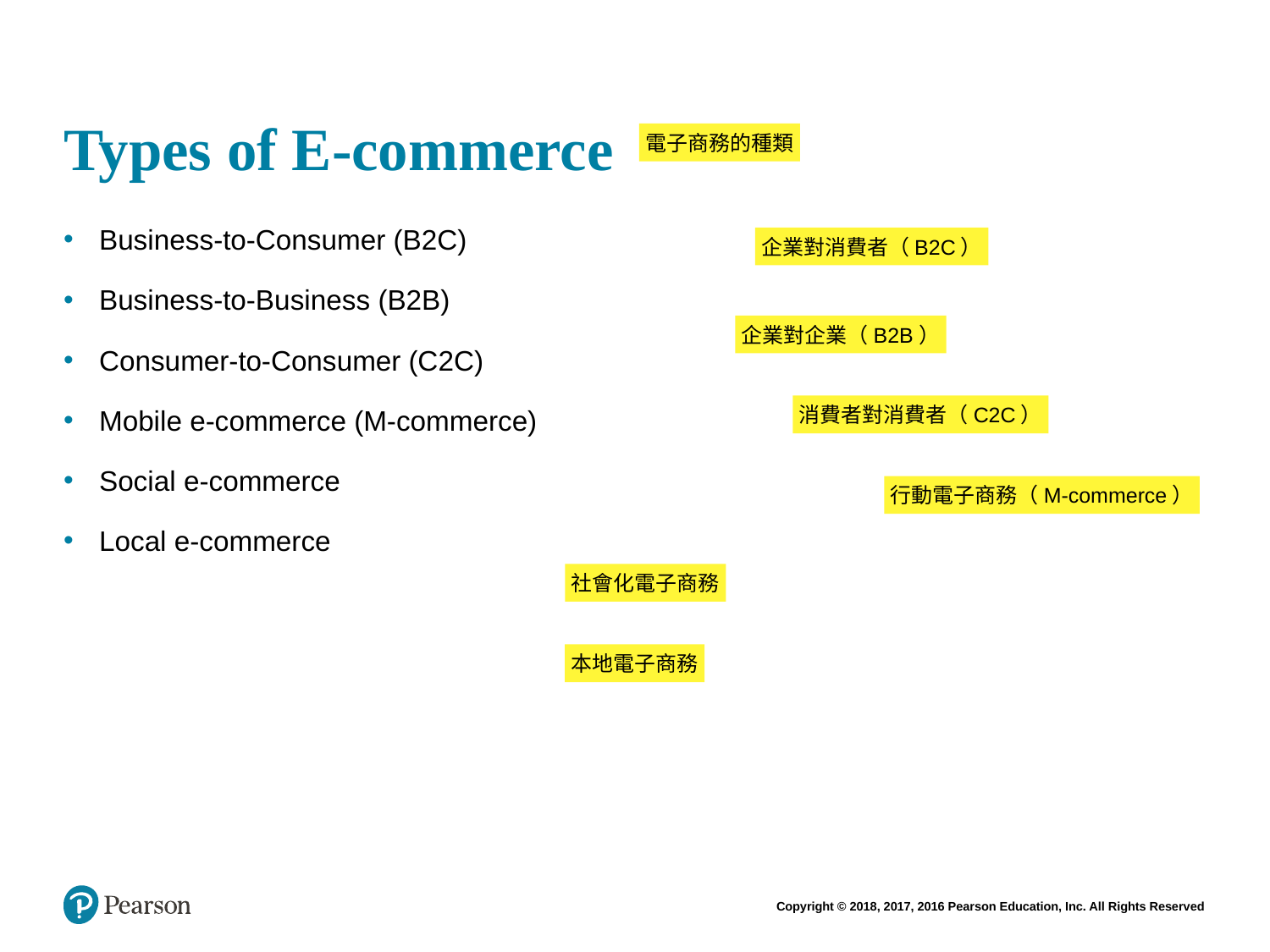

# Types of E-commerce
電子商務的種類
Business-to-Consumer (B2C)
Business-to-Business (B2B)
Consumer-to-Consumer (C2C)
Mobile e-commerce (M-commerce)
Social e-commerce
Local e-commerce
企業對消費者（B2C）
企業對企業（B2B）
消費者對消費者（C2C）
行動電子商務（M-commerce）
社會化電子商務
本地電子商務